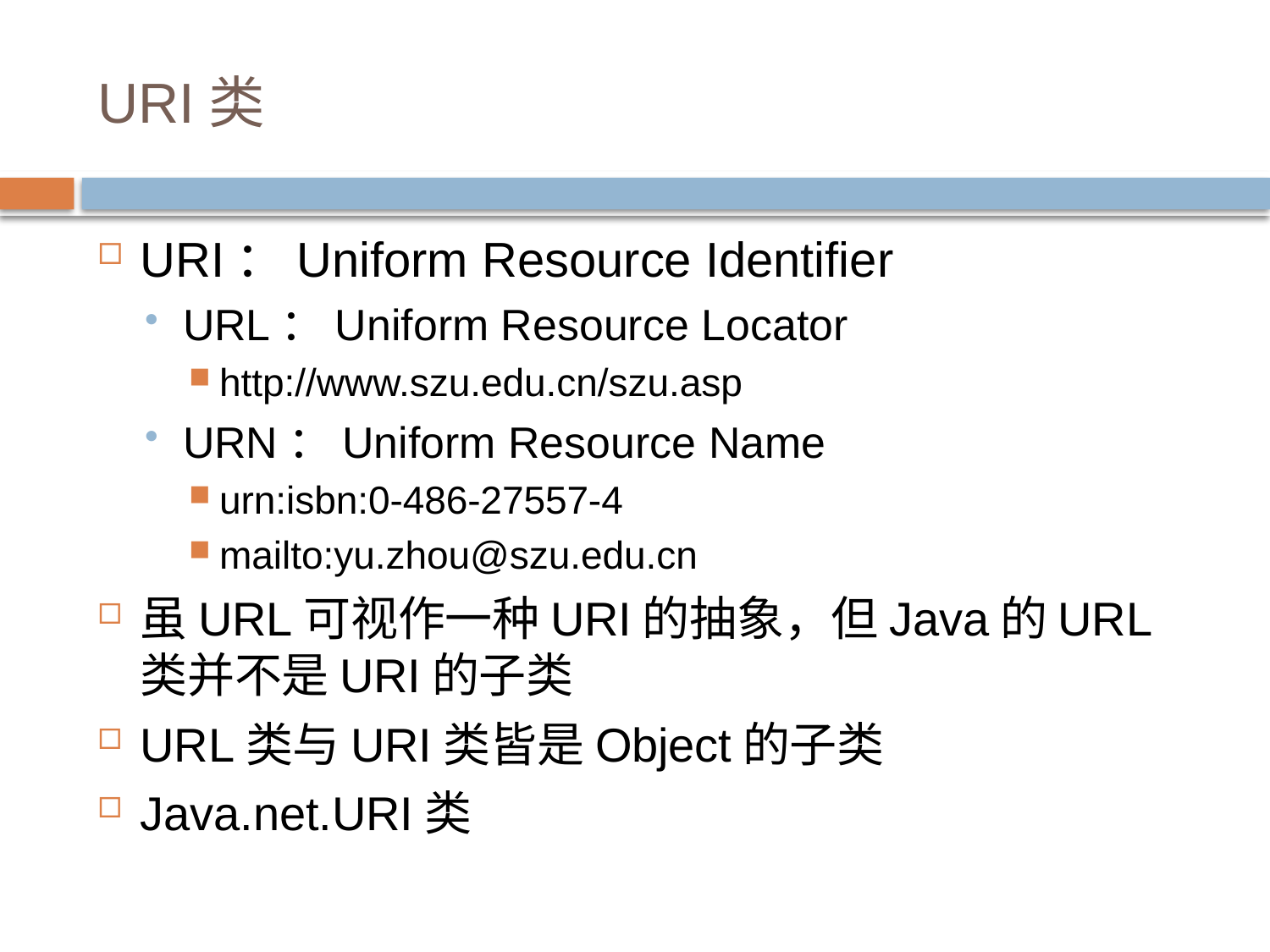

# URI类

URI：Uniform Resource Identifier
URL：Uniform Resource Locator
http://www.szu.edu.cn/szu.asp
URN：Uniform Resource Name
urn:isbn:0-486-27557-4
mailto:yu.zhou@szu.edu.cn
虽URL可视作一种URI的抽象，但Java的URL类并不是URI的子类
URL类与URI类皆是Object的子类
Java.net.URI类